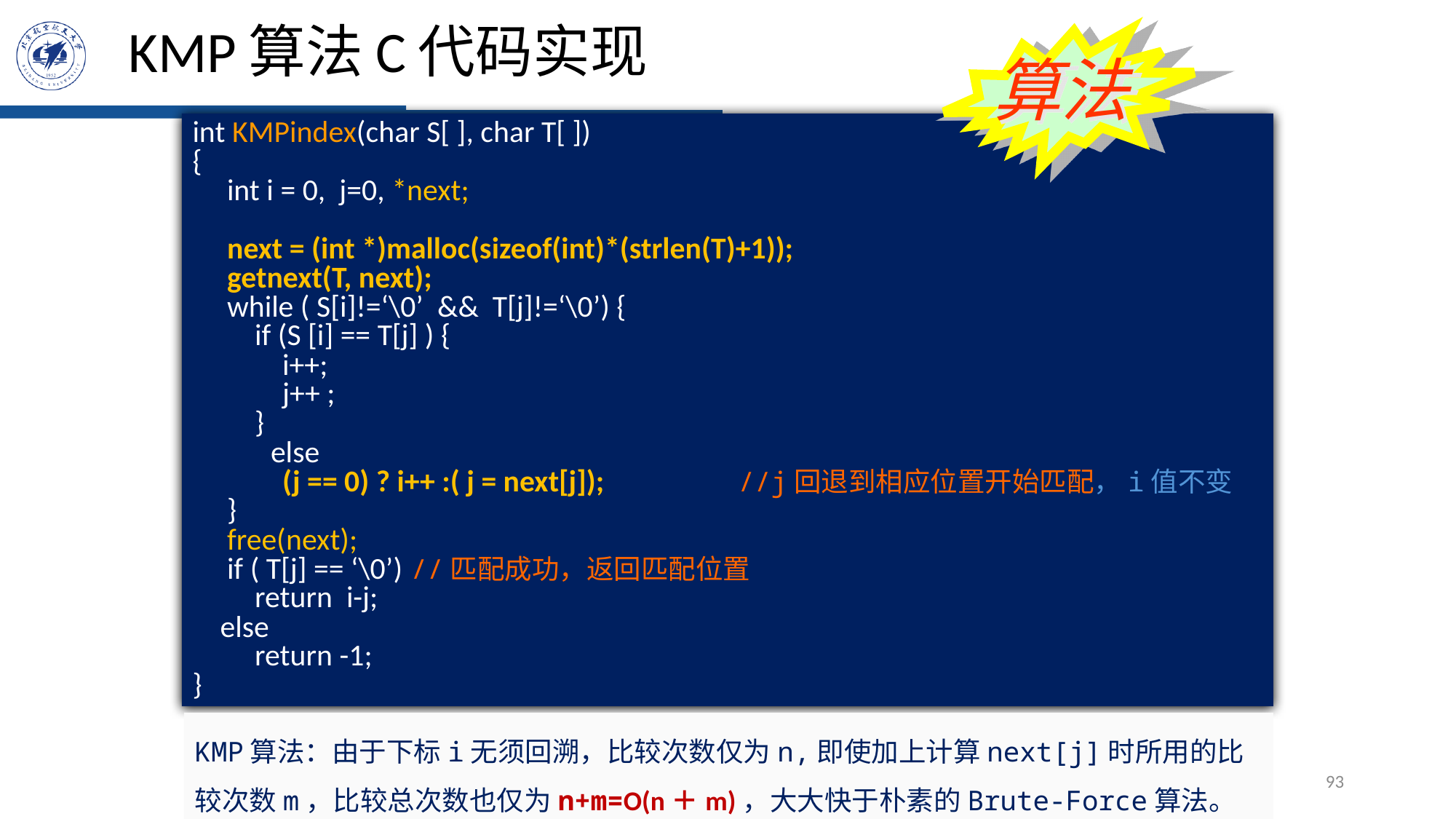

# KMP算法C代码实现

算法
int KMPindex(char S[ ], char T[ ])
{
     int i = 0,  j=0, *next;

     next = (int *)malloc(sizeof(int)*(strlen(T)+1));
     getnext(T, next);
     while ( S[i]!=‘\0’  &&  T[j]!=‘\0’) {
         if (S [i] == T[j] ) {
             i++;
             j++ ;
         }
        else
             (j == 0) ? i++ :( j = next[j]); 		//j回退到相应位置开始匹配，i值不变
     }
     free(next);
     if ( T[j] == ‘\0’) 	//匹配成功，返回匹配位置
         return  i-j;
    else
         return -1;
}
KMP算法：由于下标i无须回溯，比较次数仅为n,即使加上计算next[j]时所用的比较次数m，比较总次数也仅为n+m=O(n＋m)，大大快于朴素的Brute-Force算法。
93